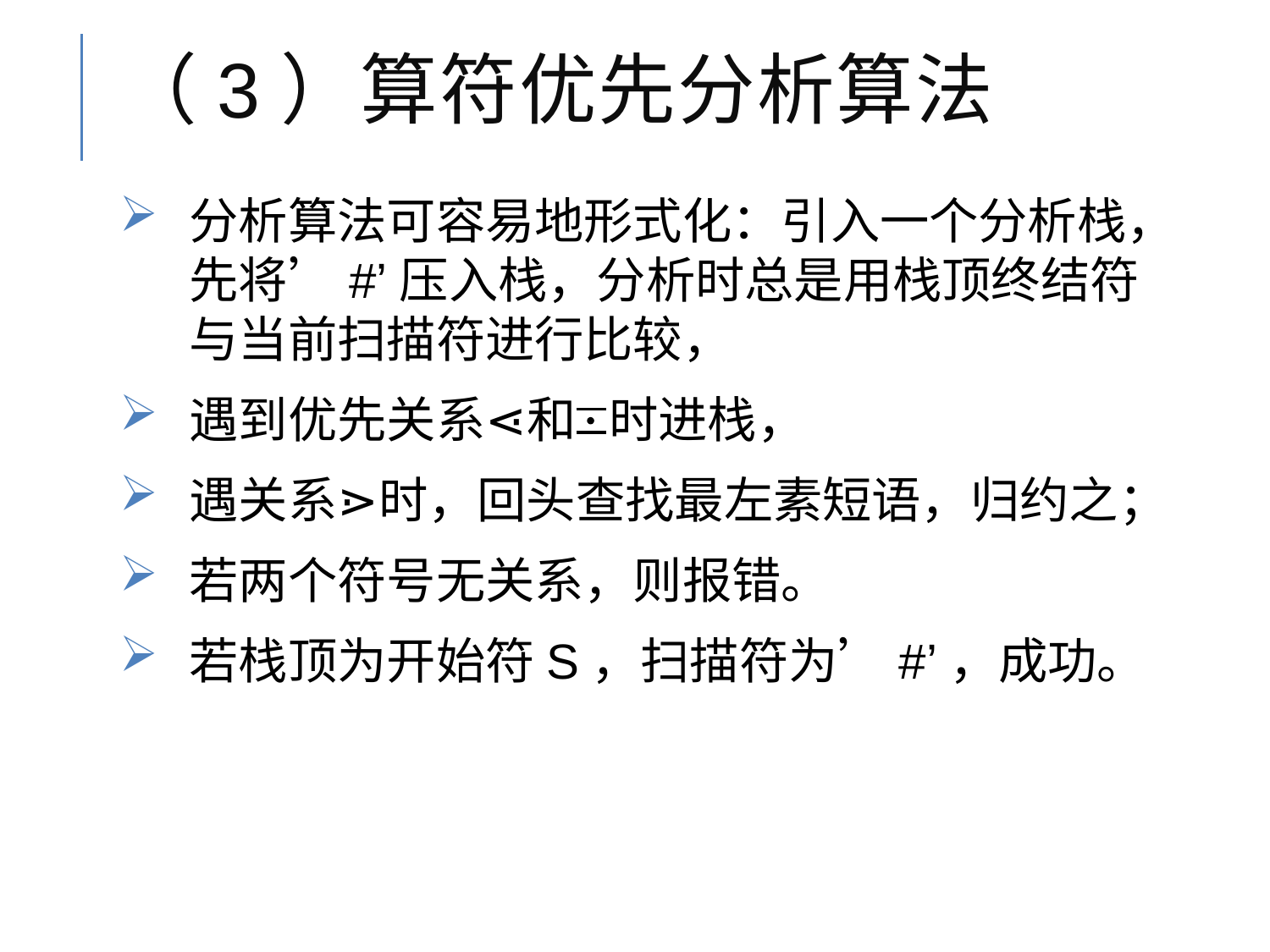

# （3）算符优先分析算法
分析算法可容易地形式化：引入一个分析栈，先将’#’压入栈，分析时总是用栈顶终结符与当前扫描符进行比较，
遇到优先关系⋖和   时进栈，
遇关系⋗时，回头查找最左素短语，归约之；
若两个符号无关系，则报错。
若栈顶为开始符S，扫描符为’#’，成功。

50